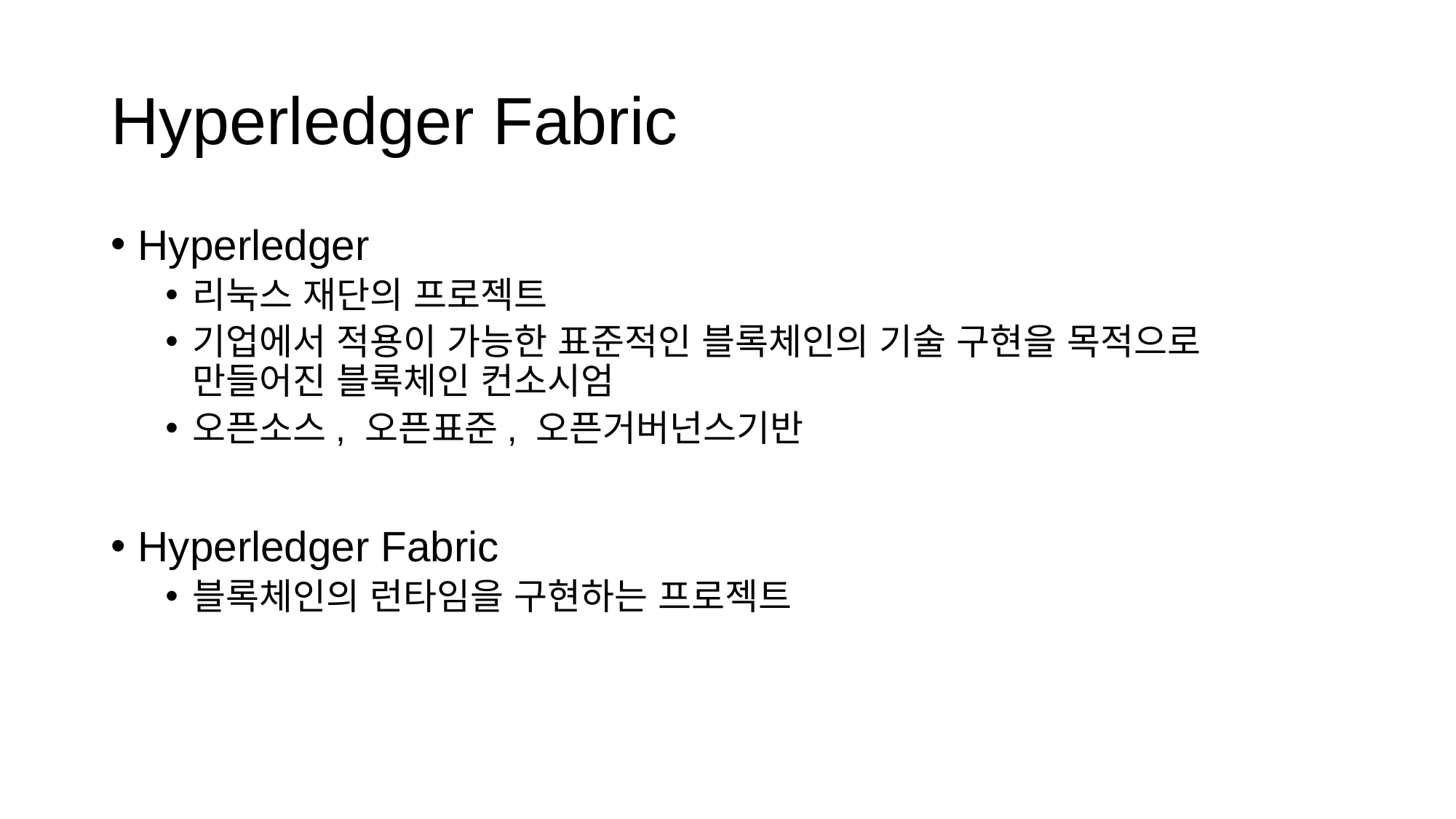

# Hyperledger Fabric
Hyperledger
리눅스 재단의 프로젝트
기업에서 적용이 가능한 표준적인 블록체인의 기술 구현을 목적으로 만들어진 블록체인 컨소시엄
오픈소스, 오픈표준, 오픈거버넌스기반

Hyperledger Fabric
블록체인의 런타임을 구현하는 프로젝트